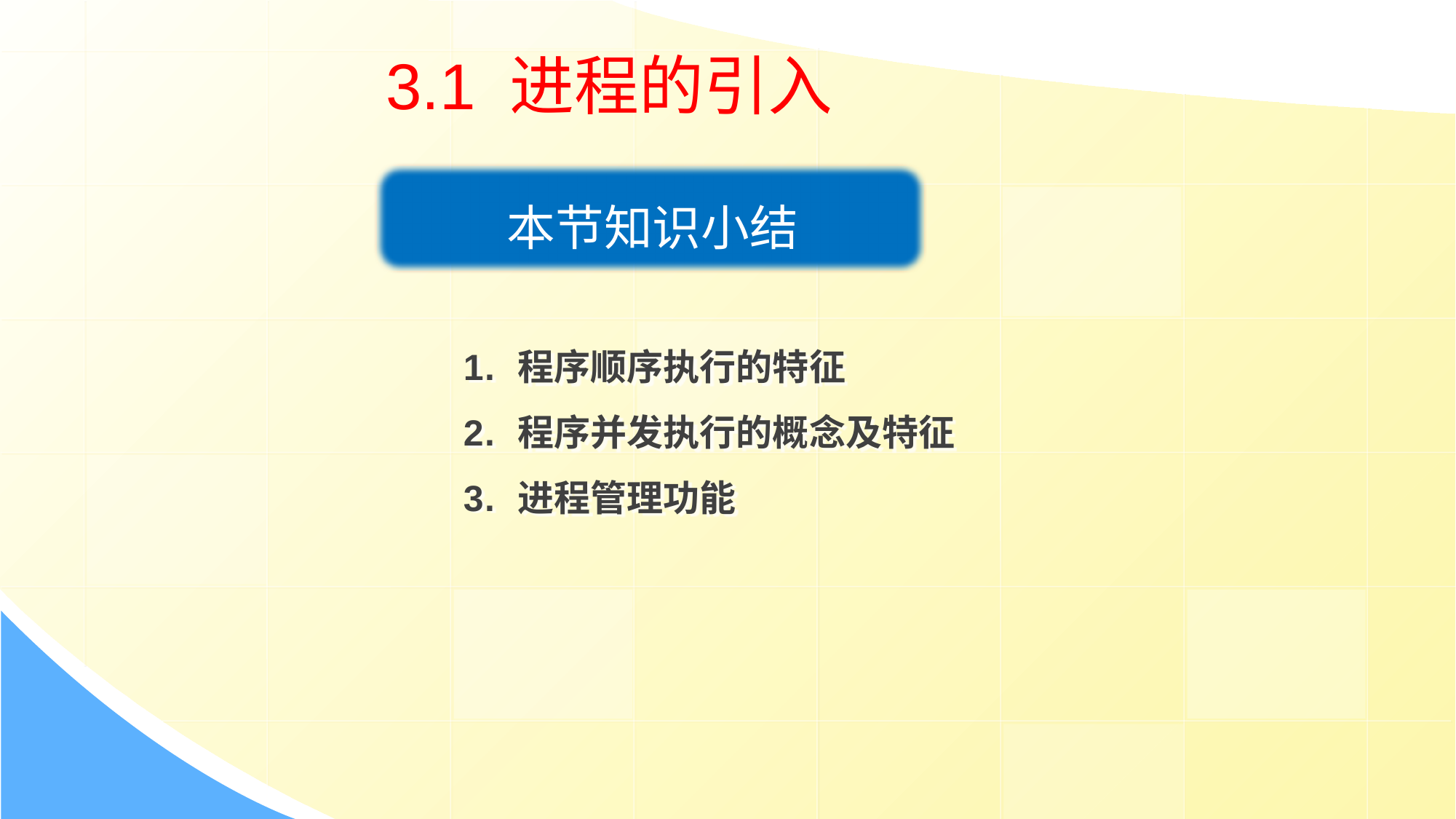

3.1 进程的引入

本节知识小结
程序顺序执行的特征
程序并发执行的概念及特征
进程管理功能